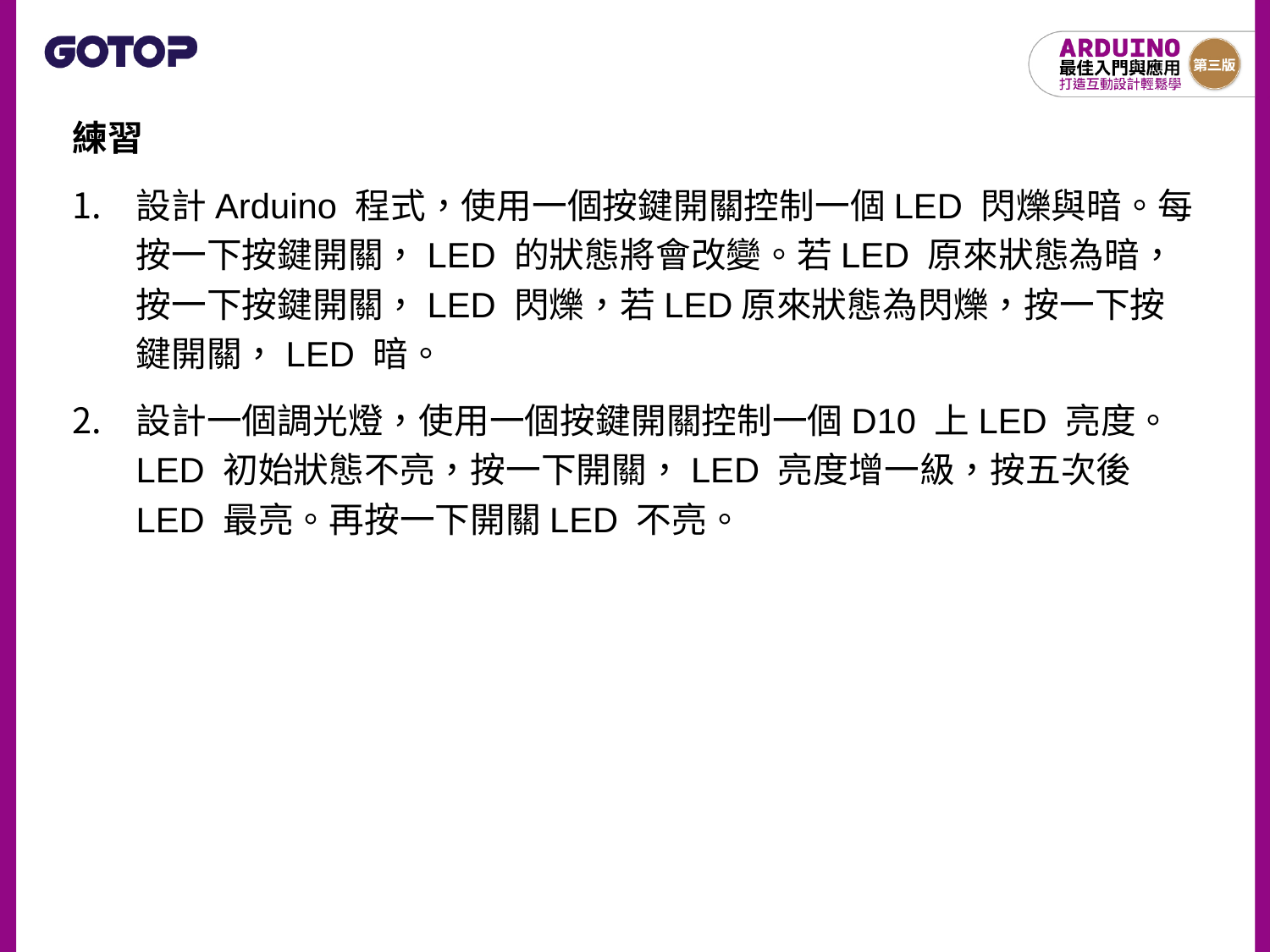

練習
設計Arduino 程式，使用一個按鍵開關控制一個LED 閃爍與暗。每按一下按鍵開關，LED 的狀態將會改變。若LED 原來狀態為暗，按一下按鍵開關，LED 閃爍，若LED原來狀態為閃爍，按一下按鍵開關，LED 暗。
設計一個調光燈，使用一個按鍵開關控制一個D10 上LED 亮度。LED 初始狀態不亮，按一下開關，LED 亮度增一級，按五次後LED 最亮。再按一下開關LED 不亮。